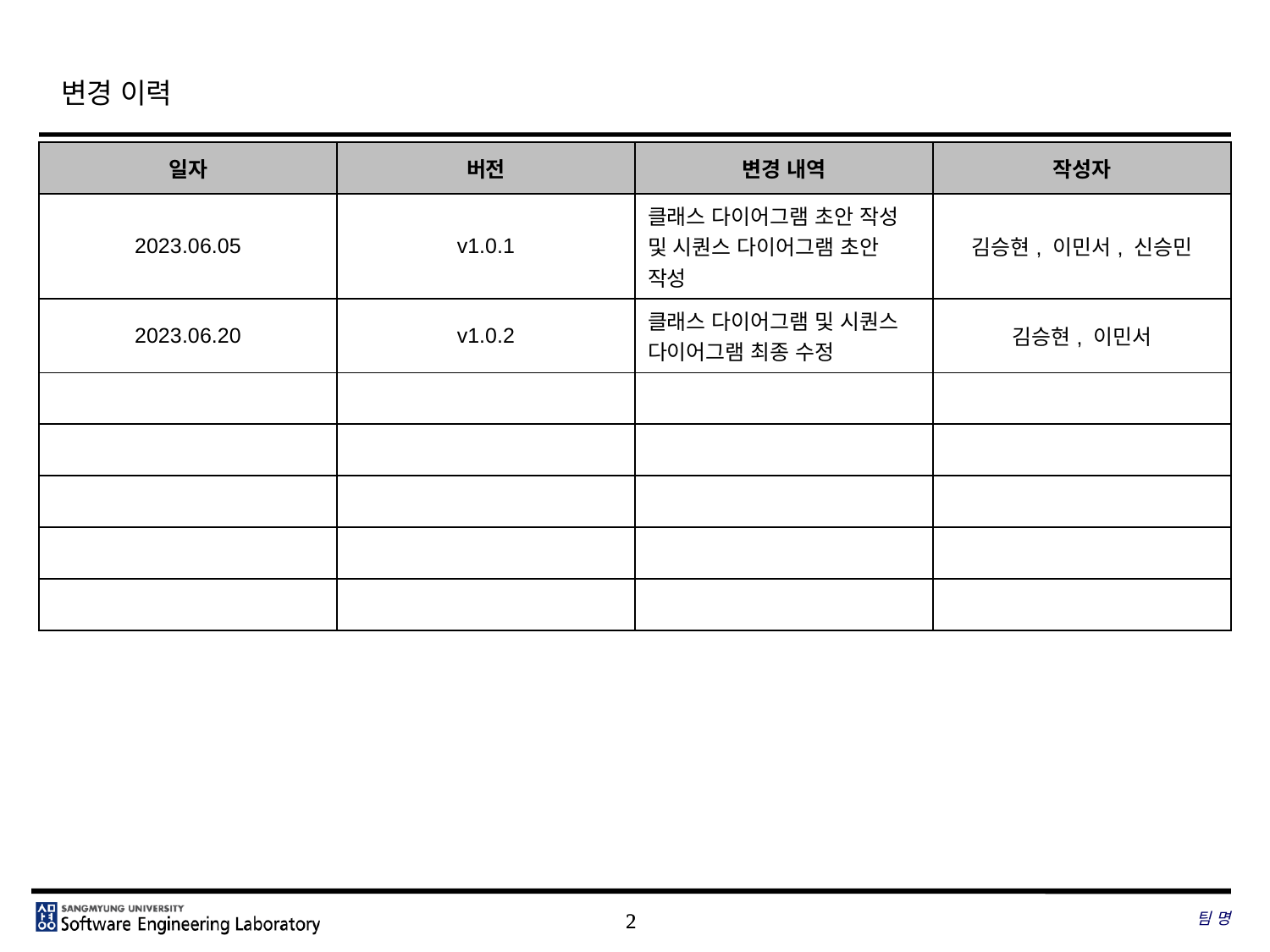

# 변경 이력
| 일자 | 버전 | 변경 내역 | 작성자 |
| --- | --- | --- | --- |
| 2023.06.05 | v1.0.1 | 클래스 다이어그램 초안 작성 및 시퀀스 다이어그램 초안 작성 | 김승현, 이민서, 신승민 |
| 2023.06.20 | v1.0.2 | 클래스 다이어그램 및 시퀀스 다이어그램 최종 수정 | 김승현, 이민서 |
|  |  |  |  |
|  |  |  |  |
|  |  |  |  |
|  |  |  |  |
|  |  |  |  |
팀 명